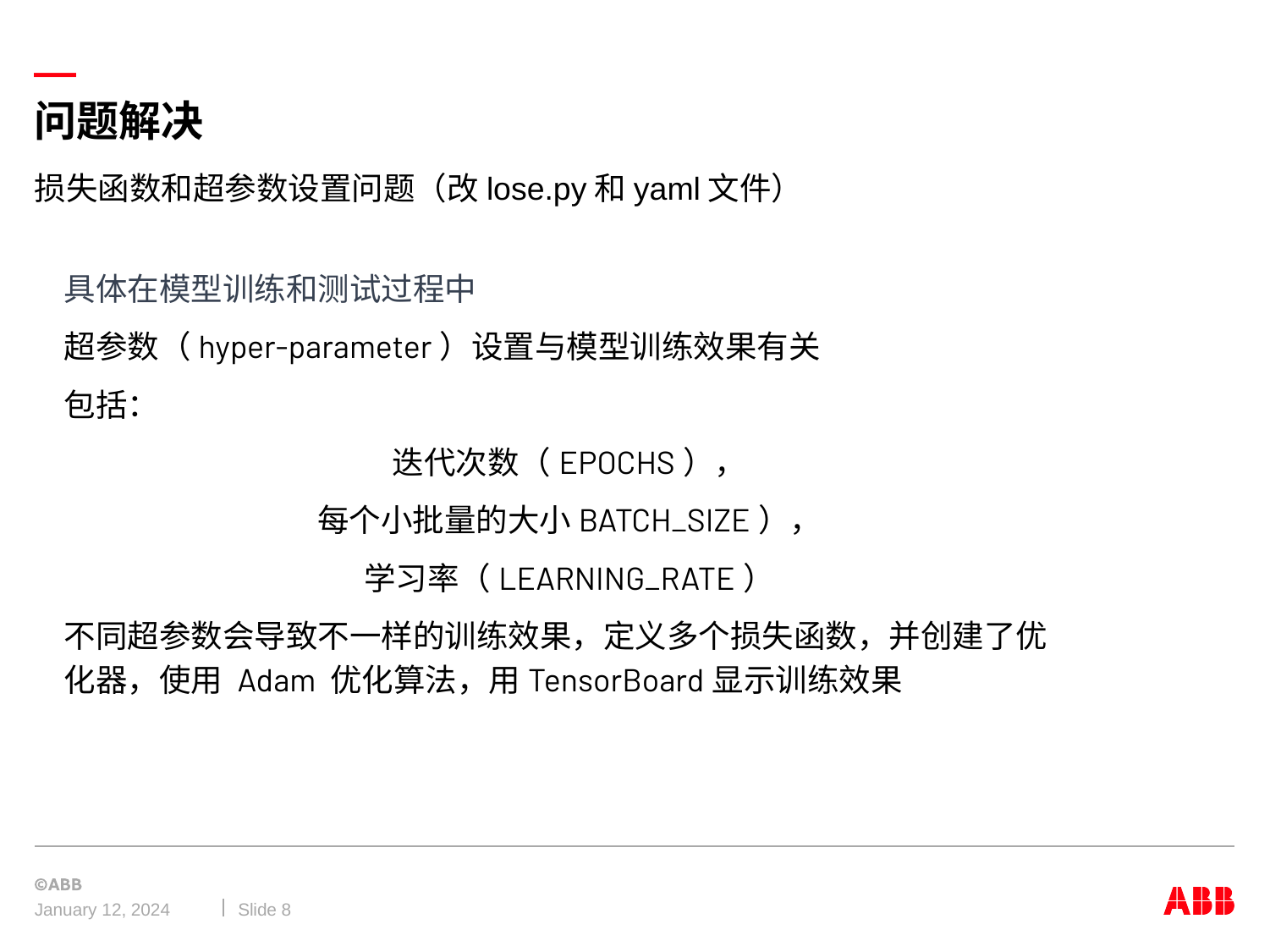

# 问题解决
损失函数和超参数设置问题（改lose.py和yaml文件）
具体在模型训练和测试过程中
超参数（hyper-parameter）设置与模型训练效果有关
包括：
迭代次数（EPOCHS），
每个小批量的大小BATCH_SIZE），
学习率（LEARNING_RATE）
不同超参数会导致不一样的训练效果，定义多个损失函数，并创建了优化器，使用 Adam 优化算法，用TensorBoard显示训练效果

Slide 8
January 12, 2024